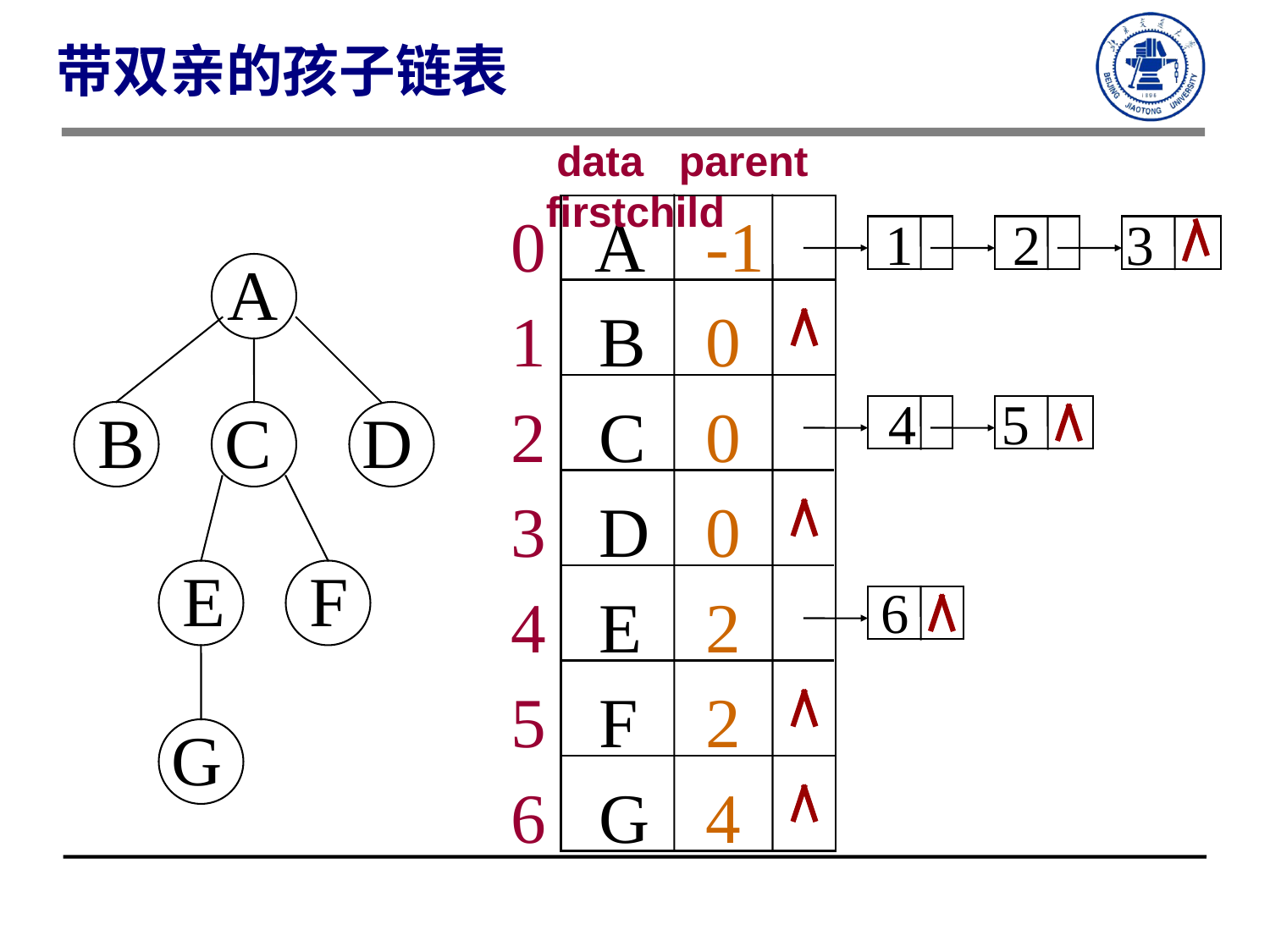

带双亲的孩子链表
 data   parent  firstchild
0   A
1   B
2   C
3   D
4   E
5   F
6   G
-1
0
0
0
2
2
4

  1       2      3

A

4      5
B
C
D

E
F

6

G